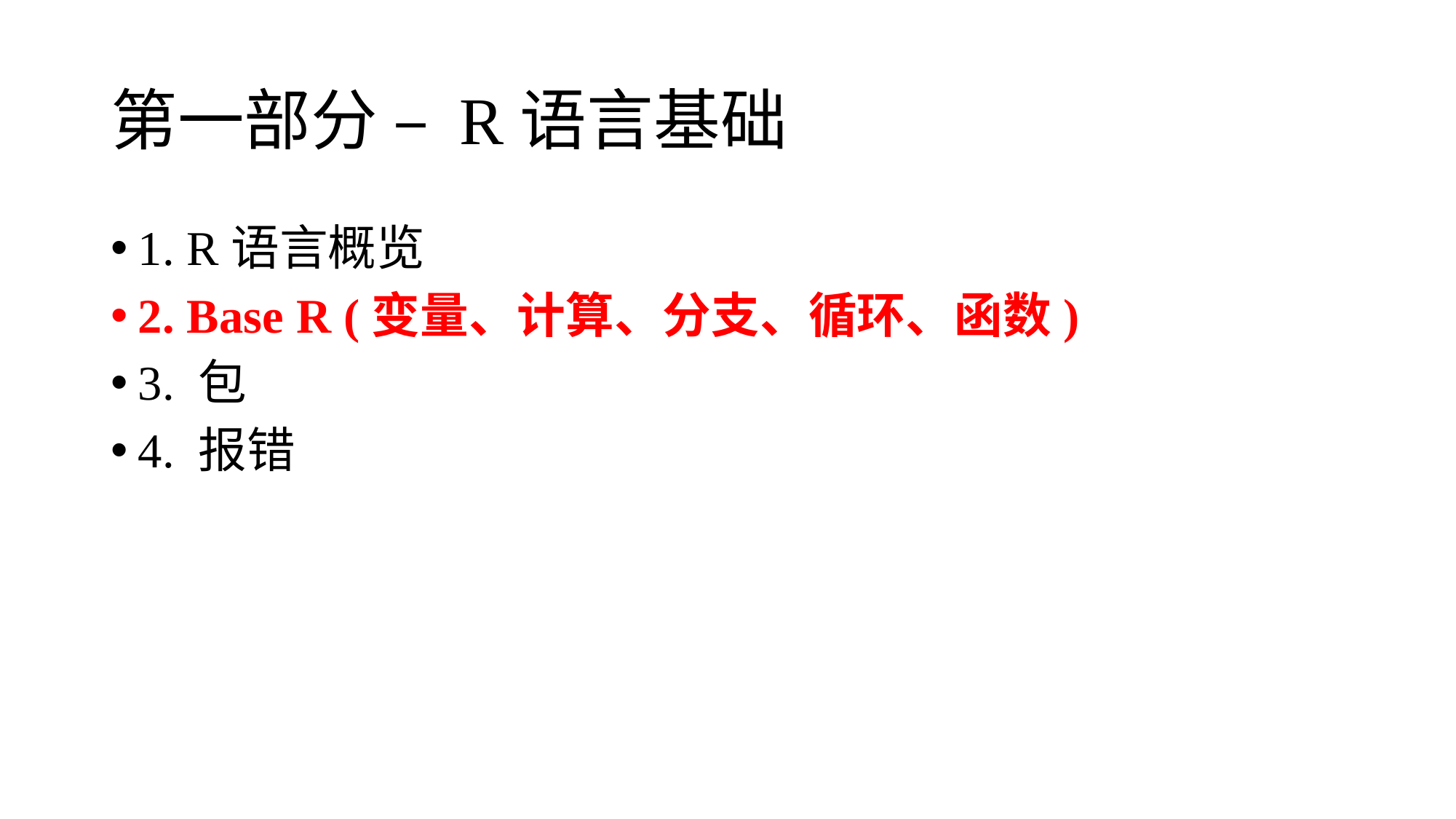

# 第一部分 – R语言基础
1. R语言概览
2. Base R (变量、计算、分支、循环、函数)
3. 包
4. 报错